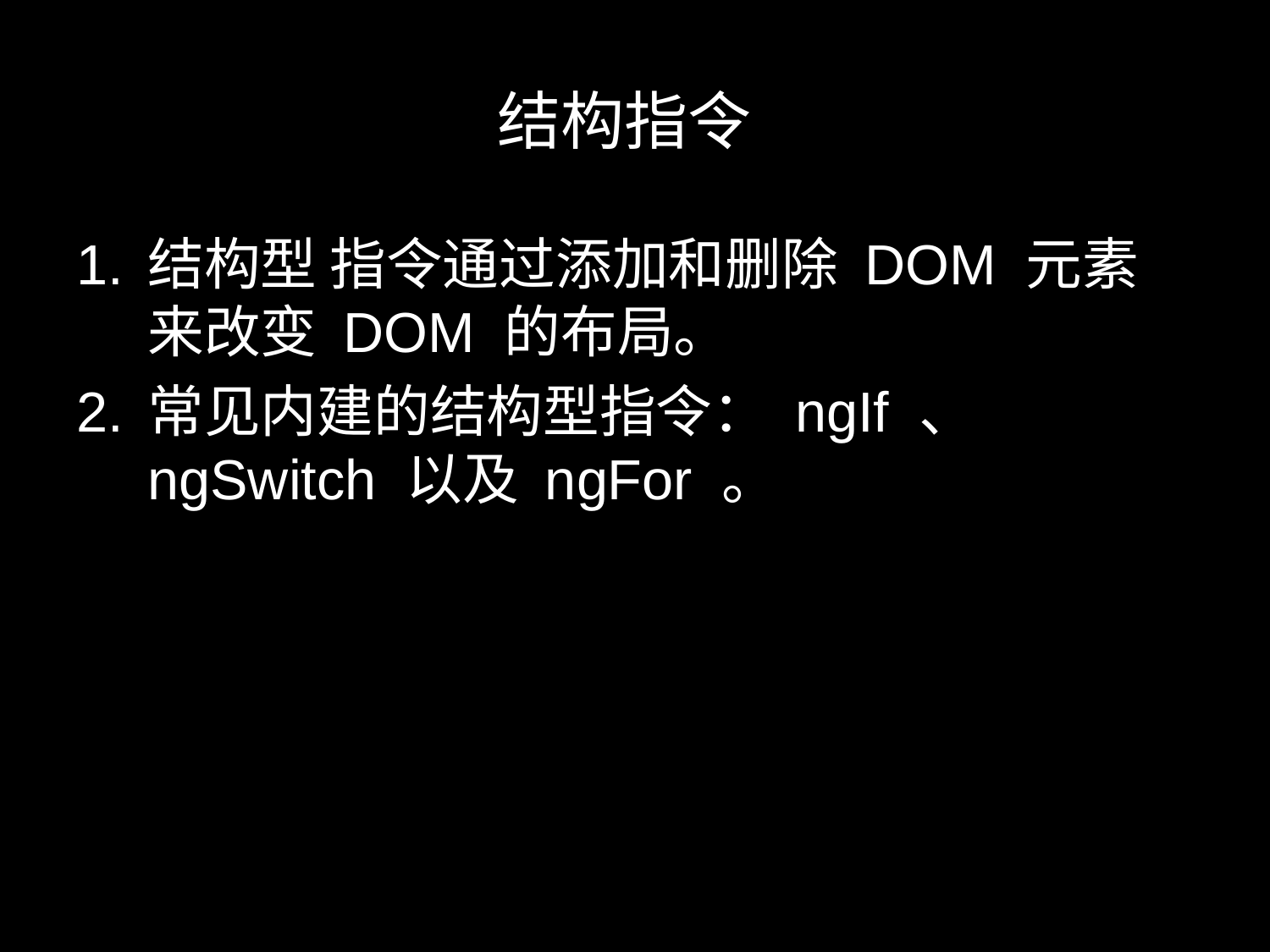

# 结构指令
结构型 指令通过添加和删除 DOM 元素来改变 DOM 的布局。
常见内建的结构型指令： ngIf 、 ngSwitch 以及 ngFor 。